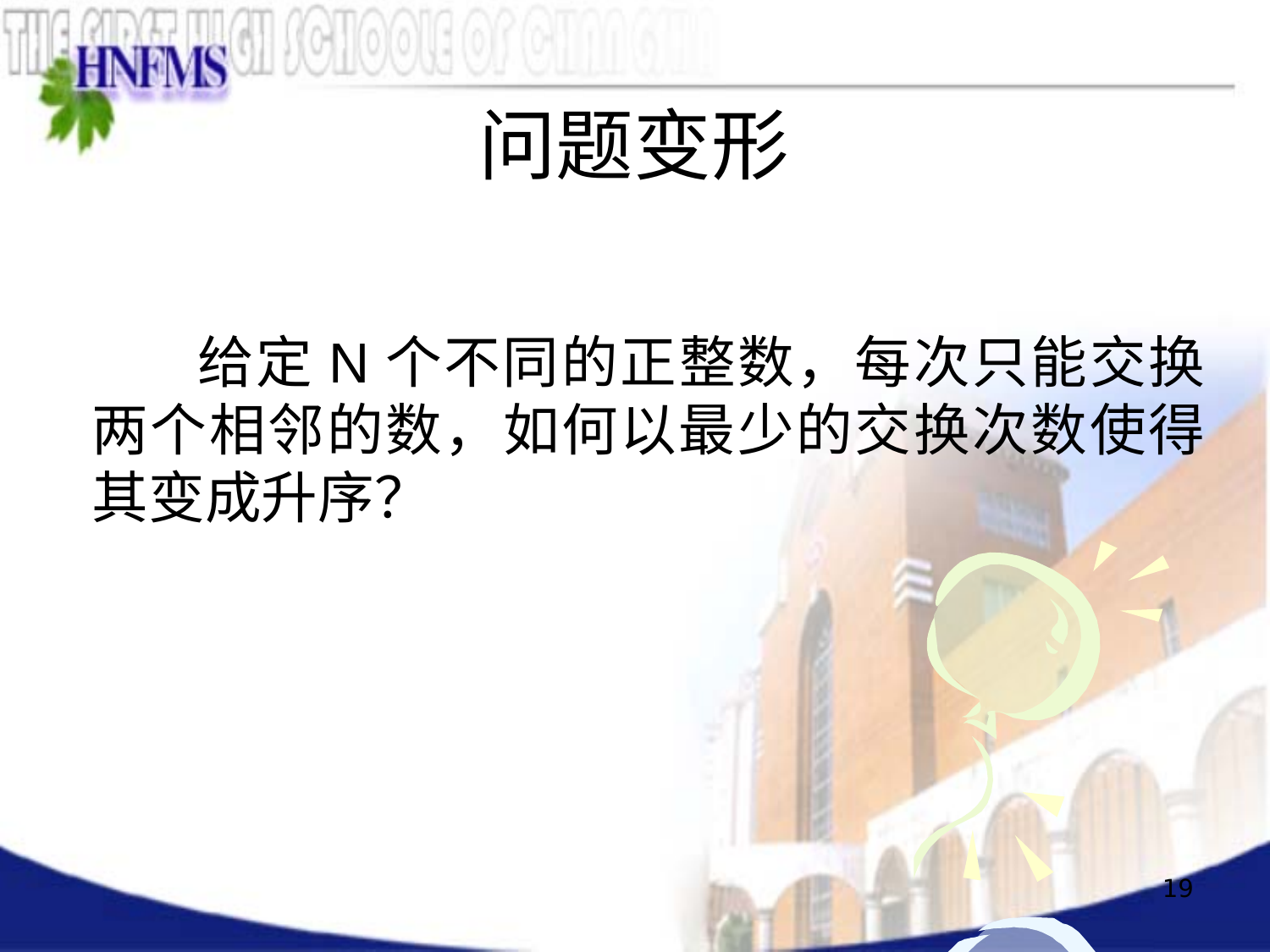

# 问题变形
      给定N个不同的正整数，每次只能交换两个相邻的数，如何以最少的交换次数使得其变成升序？
19